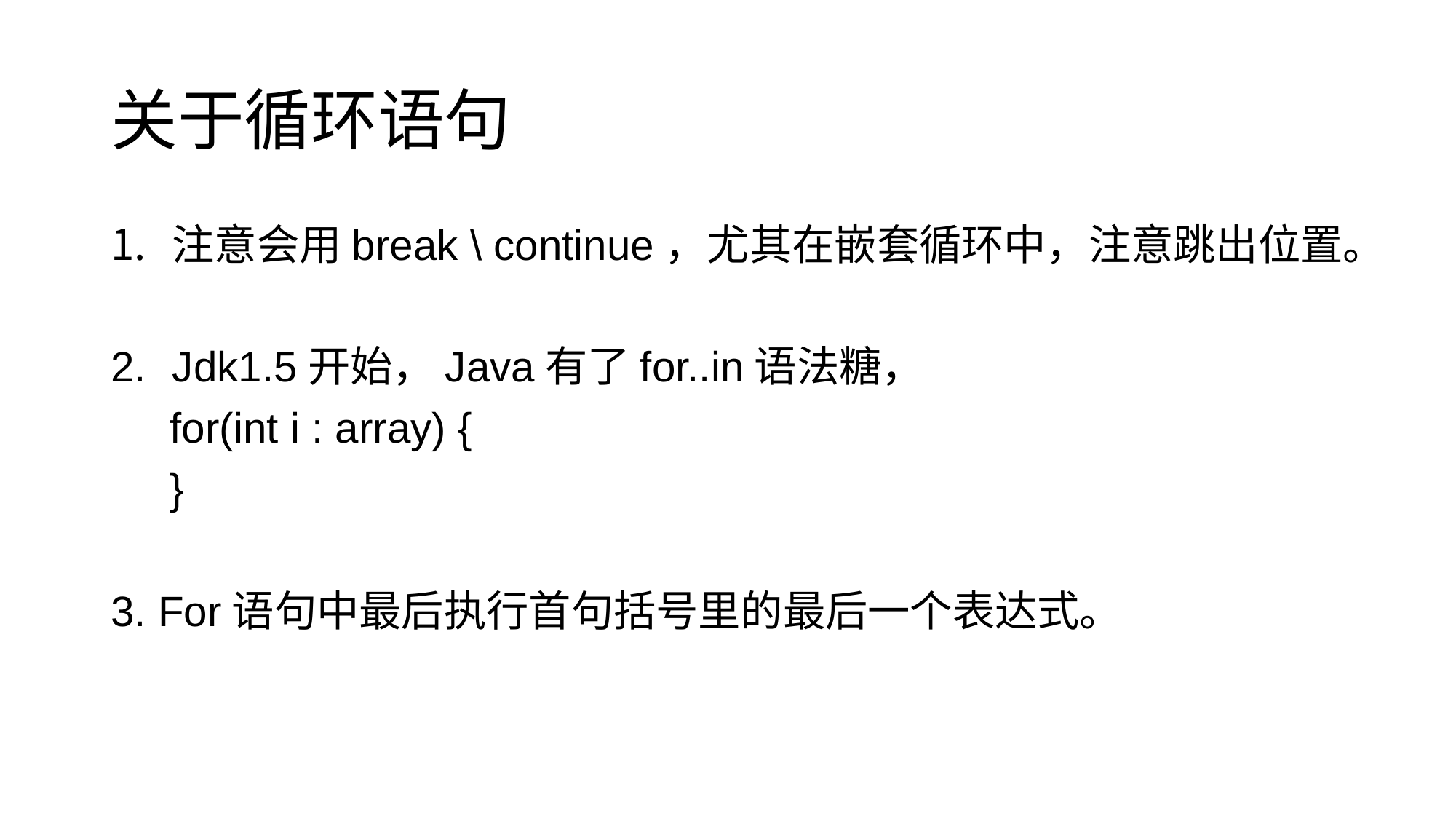

# 关于循环语句
注意会用break \ continue，尤其在嵌套循环中，注意跳出位置。

Jdk1.5开始，Java有了for..in语法糖，
     for(int i : array) {
     }

3. For语句中最后执行首句括号里的最后一个表达式。